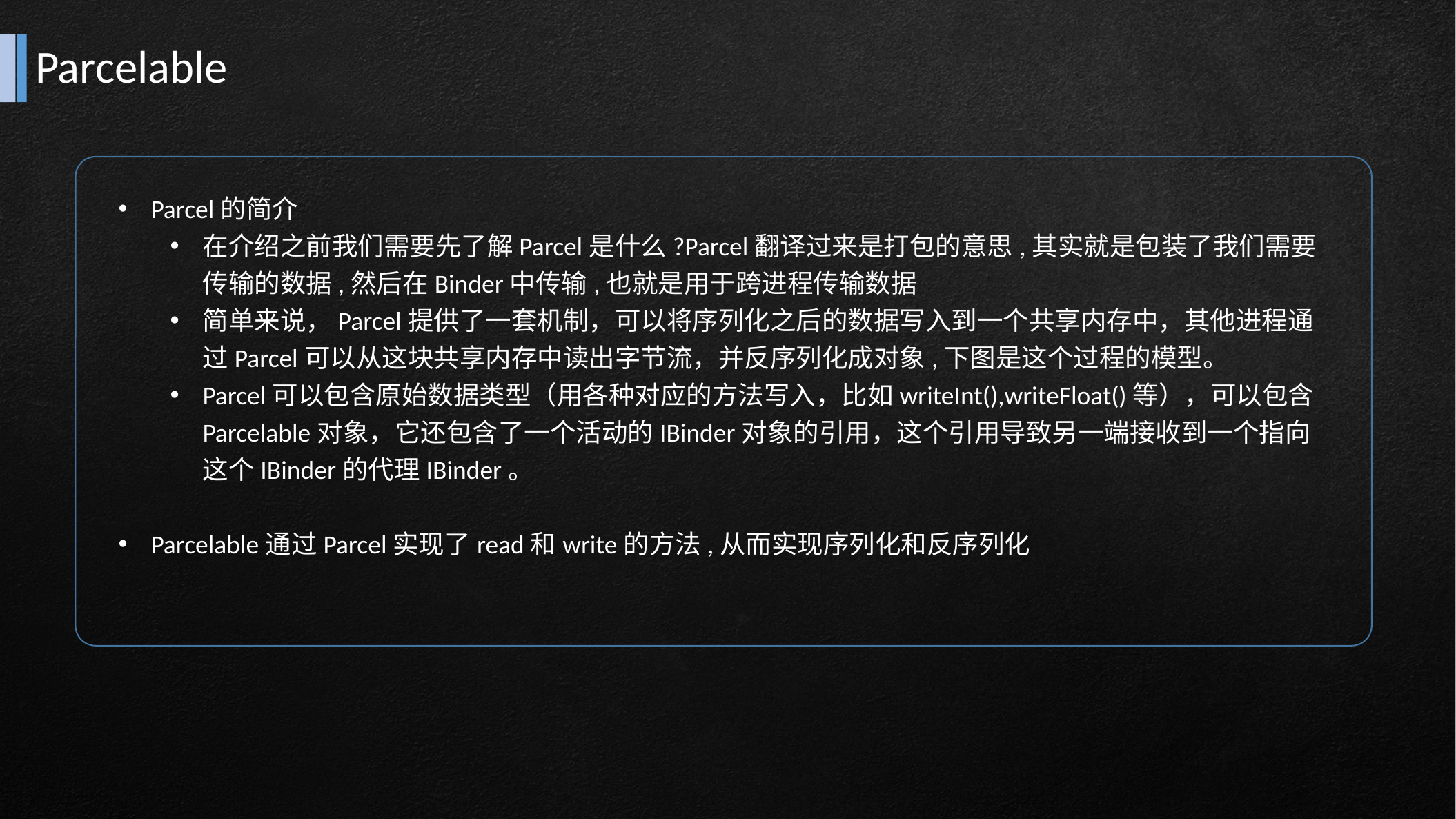

# Parcelable

Parcel的简介
在介绍之前我们需要先了解Parcel是什么?Parcel翻译过来是打包的意思,其实就是包装了我们需要传输的数据,然后在Binder中传输,也就是用于跨进程传输数据
简单来说，Parcel提供了一套机制，可以将序列化之后的数据写入到一个共享内存中，其他进程通过Parcel可以从这块共享内存中读出字节流，并反序列化成对象,下图是这个过程的模型。
Parcel可以包含原始数据类型（用各种对应的方法写入，比如writeInt(),writeFloat()等），可以包含Parcelable对象，它还包含了一个活动的IBinder对象的引用，这个引用导致另一端接收到一个指向这个IBinder的代理IBinder。

Parcelable通过Parcel实现了read和write的方法,从而实现序列化和反序列化